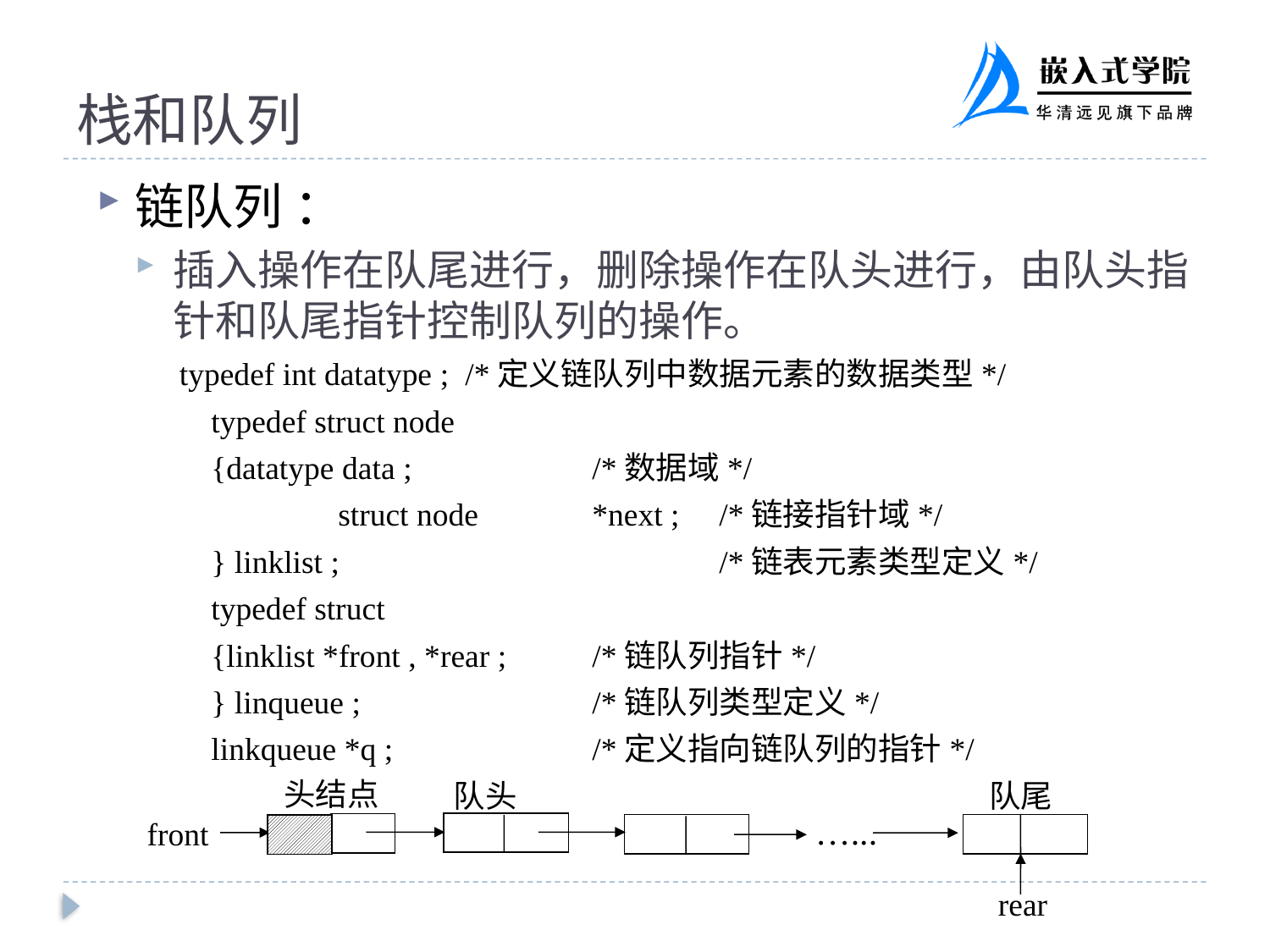

# 栈和队列
链队列 ：
插入操作在队尾进行，删除操作在队头进行，由队头指针和队尾指针控制队列的操作。
typedef int datatype ;	/*定义链队列中数据元素的数据类型*/
	typedef struct node
	{datatype data ;		/*数据域*/
		struct node	*next ; 	/*链接指针域*/
	} linklist ; 			/*链表元素类型定义*/
	typedef struct
	{linklist *front , *rear ; 	/*链队列指针*/
	} linqueue ; 		/*链队列类型定义*/
	linkqueue *q ; 		/*定义指向链队列的指针*/
头结点
队头
队尾
…...
front

rear
107